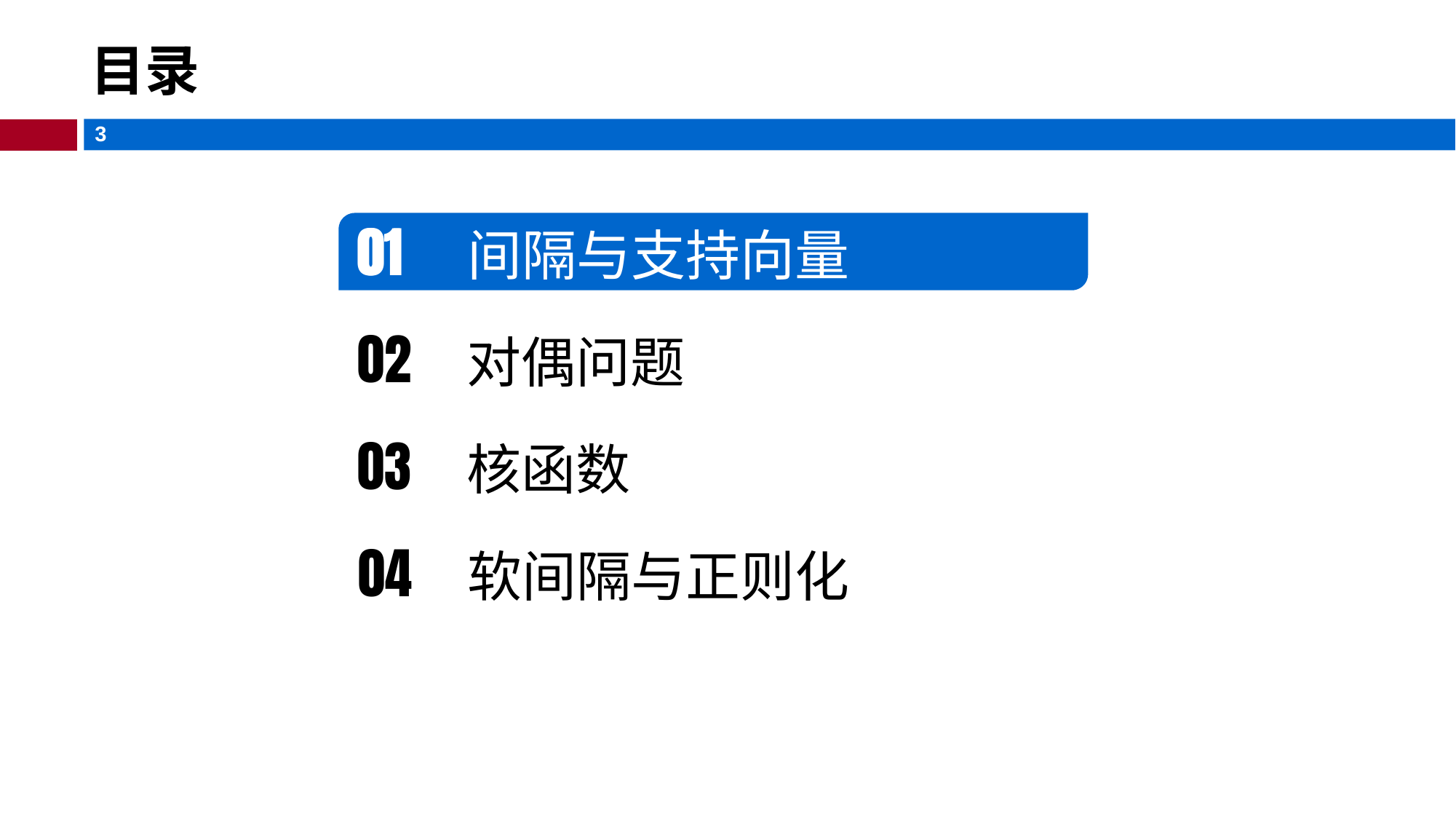

# 目录

01	间隔与支持向量
01
02	对偶问题
03	核函数
04	软间隔与正则化